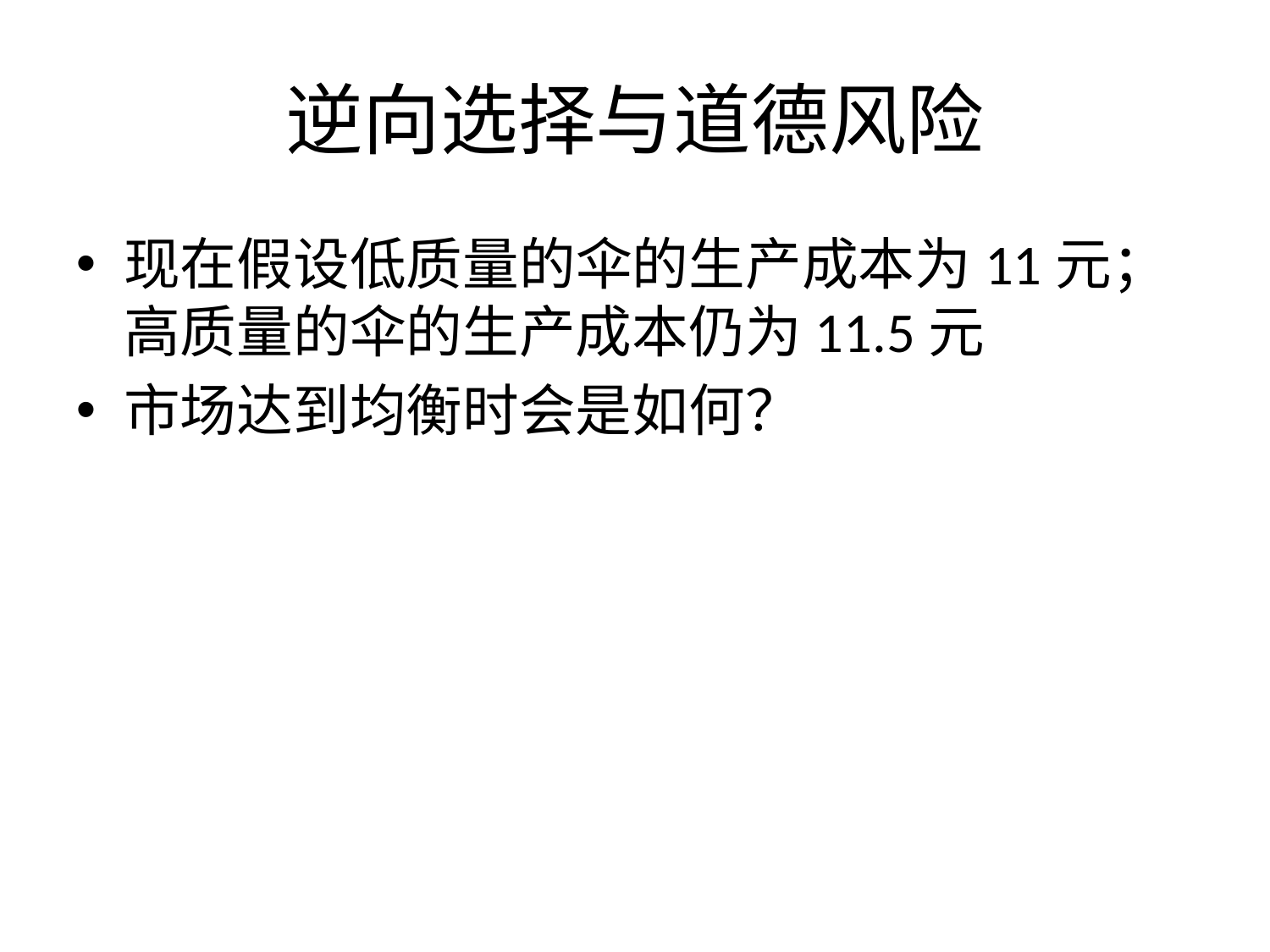

逆向选择与道德风险
现在假设低质量的伞的生产成本为11元；高质量的伞的生产成本仍为11.5元
市场达到均衡时会是如何？